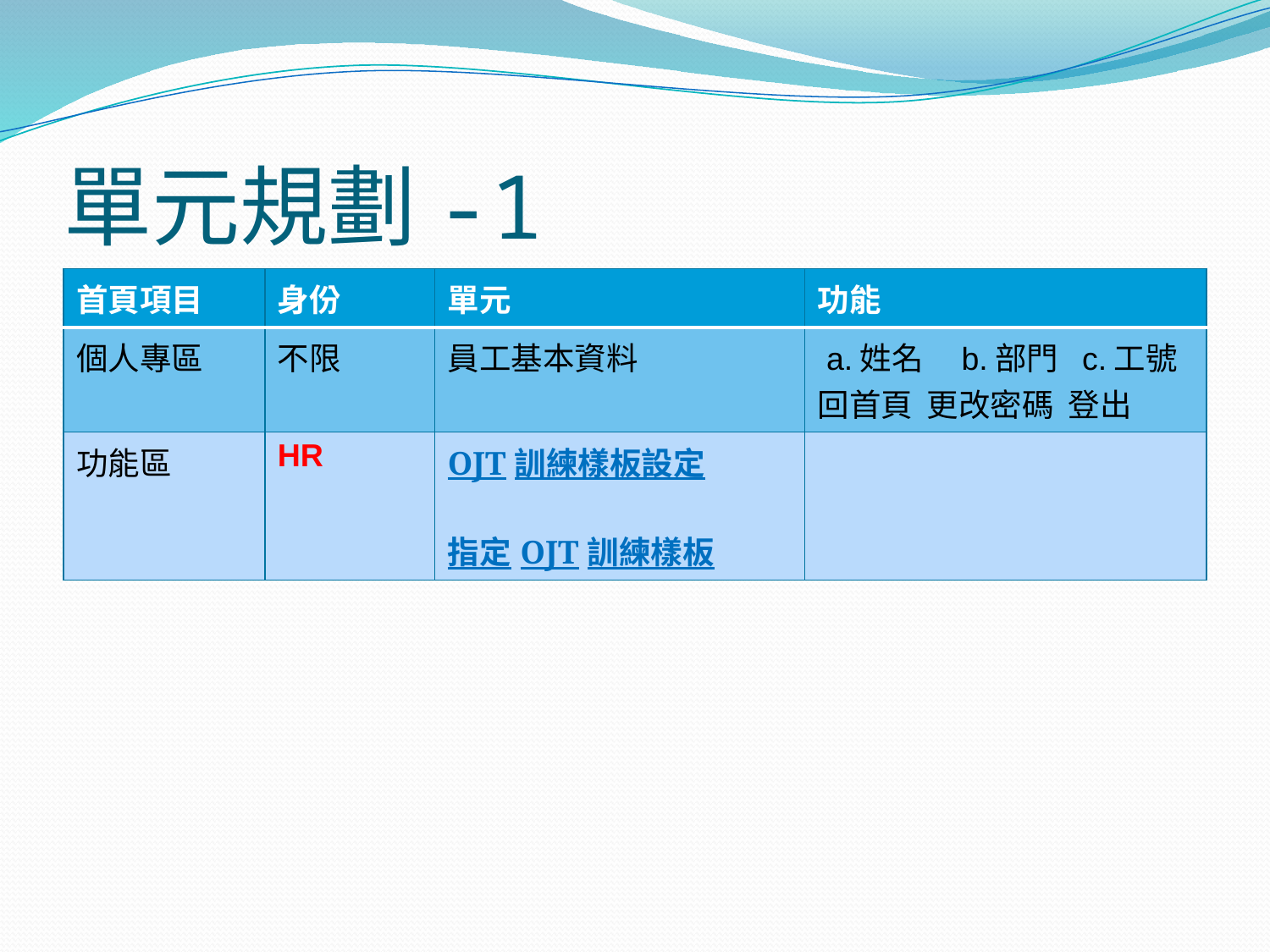

# 單元規劃-1
| 首頁項目 | 身份 | 單元 | 功能 |
| --- | --- | --- | --- |
| 個人專區 | 不限 | 員工基本資料 | a.姓名 b.部門 c.工號 回首頁 更改密碼 登出 |
| 功能區 | HR | OJT訓練樣板設定 指定OJT訓練樣板 |  |